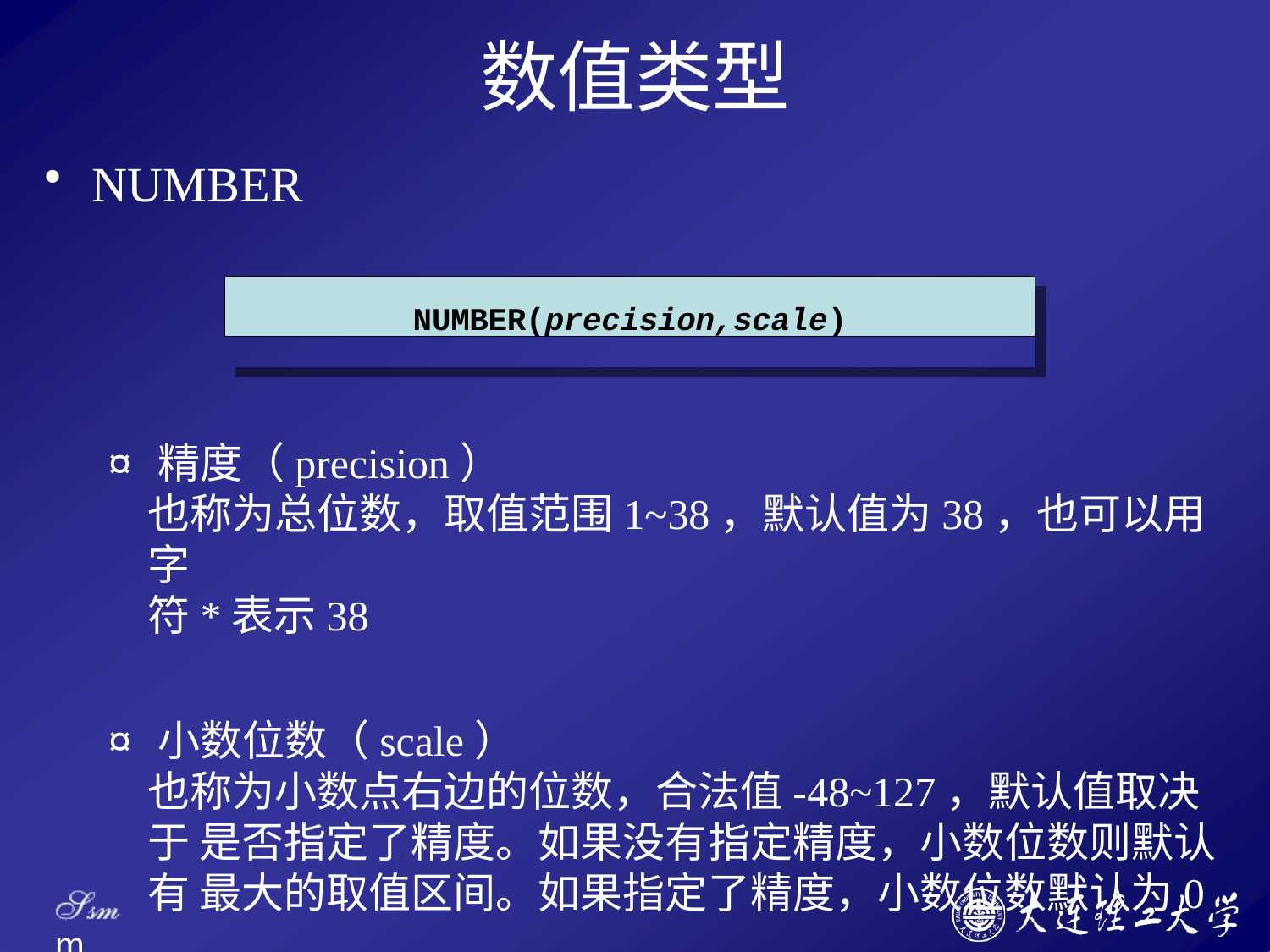

# 数值类型
NUMBER
NUMBER(precision,scale)

¤ 精度（precision）
也称为总位数，取值范围1~38，默认值为38，也可以用字
符*表示38

¤ 小数位数（scale）
也称为小数点右边的位数，合法值-48~127，默认值取决于 是否指定了精度。如果没有指定精度，小数位数则默认有 最大的取值区间。如果指定了精度，小数位数默认为0

Ssm